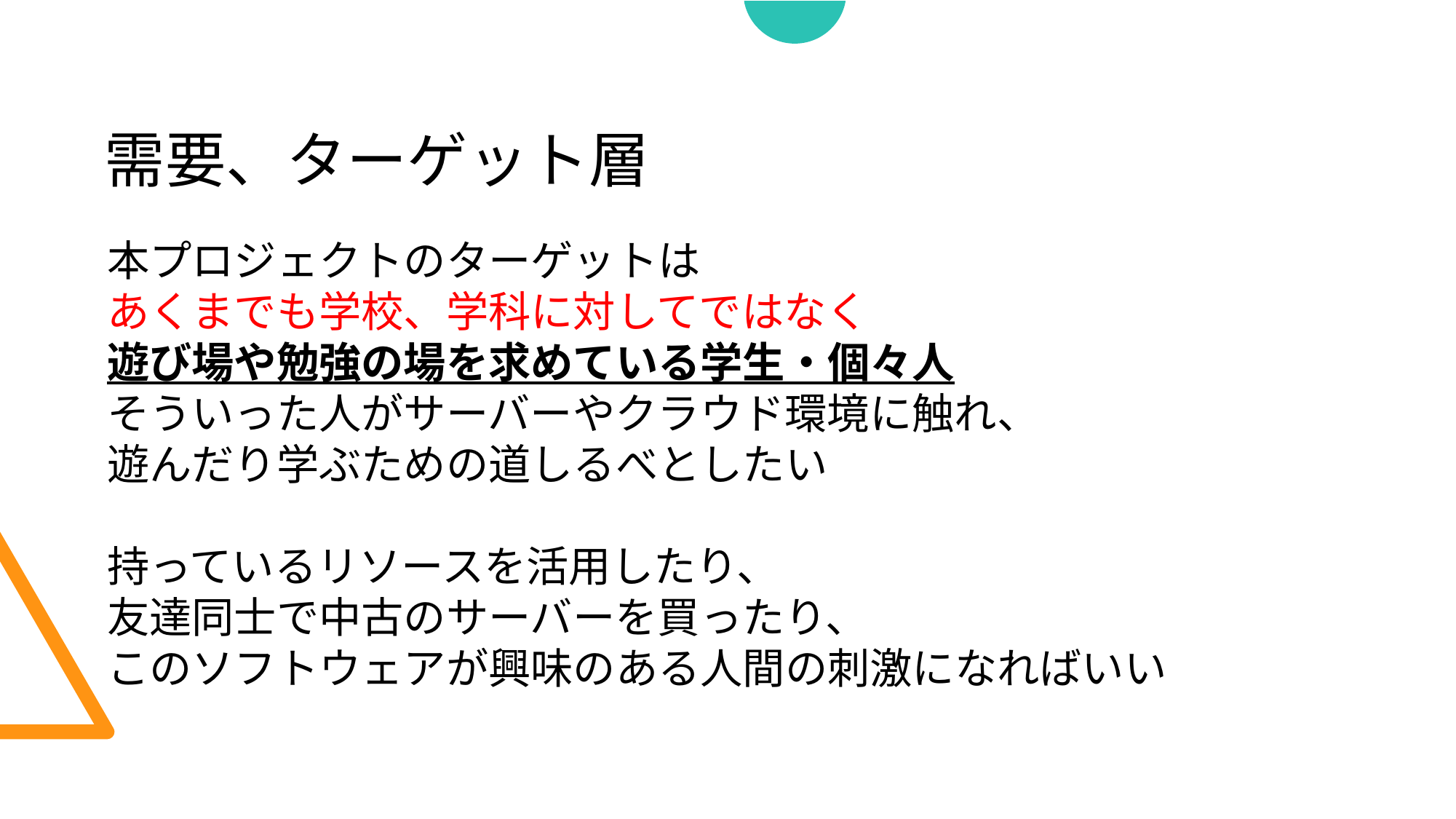

需要、ターゲット層
本プロジェクトのターゲットは
あくまでも学校、学科に対してではなく
遊び場や勉強の場を求めている学生・個々人
そういった人がサーバーやクラウド環境に触れ、
遊んだり学ぶための道しるべとしたい

持っているリソースを活用したり、
友達同士で中古のサーバーを買ったり、
このソフトウェアが興味のある人間の刺激になればいい